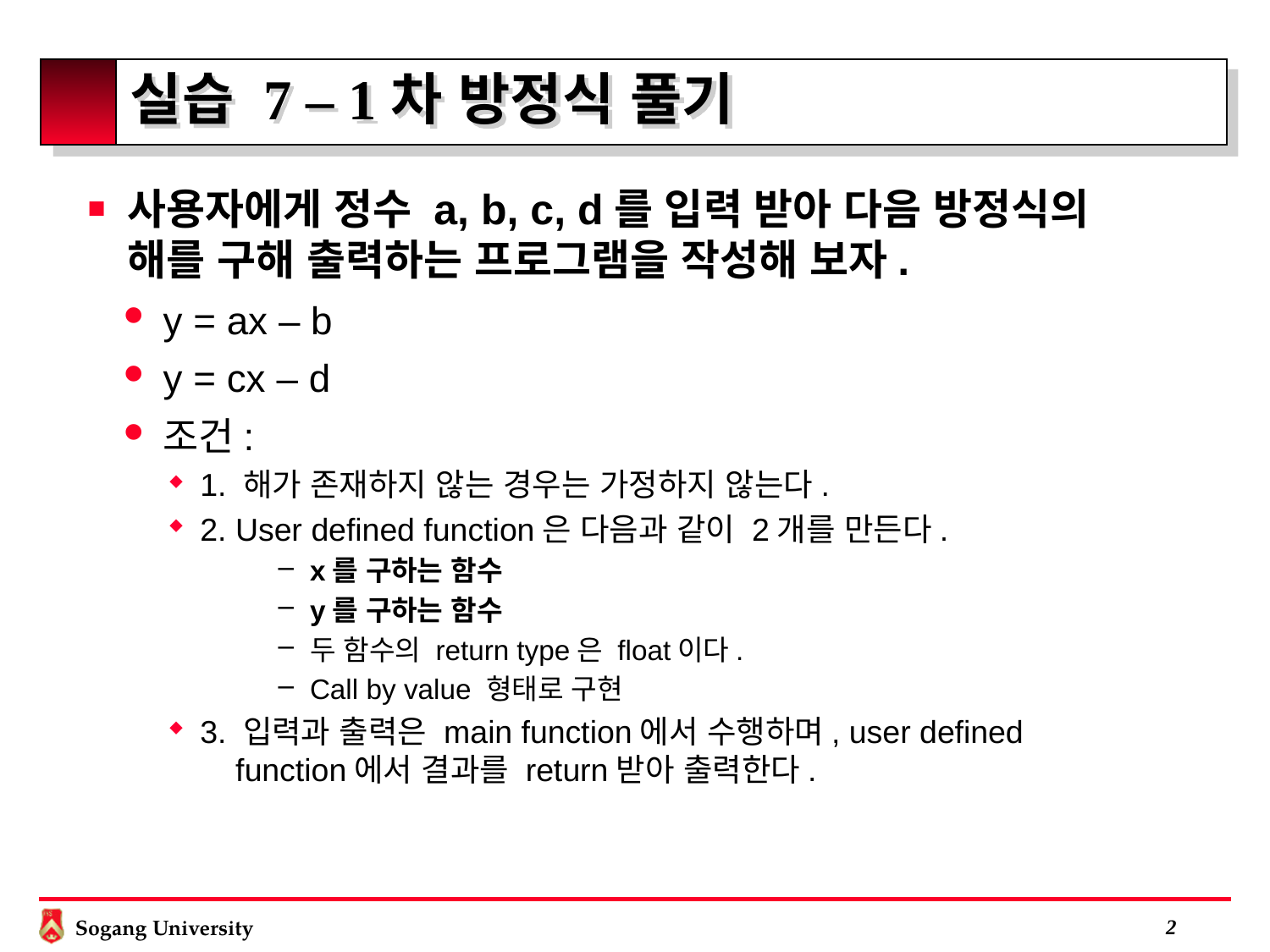

# 실습 7 – 1차 방정식 풀기
사용자에게 정수 a, b, c, d를 입력 받아 다음 방정식의 해를 구해 출력하는 프로그램을 작성해 보자.
y = ax – b
y = cx – d
조건:
1. 해가 존재하지 않는 경우는 가정하지 않는다.
2. User defined function은 다음과 같이 2개를 만든다.
x를 구하는 함수
y를 구하는 함수
두 함수의 return type은 float이다.
Call by value 형태로 구현
3. 입력과 출력은 main function에서 수행하며, user defined
    function에서 결과를 return받아 출력한다.
2